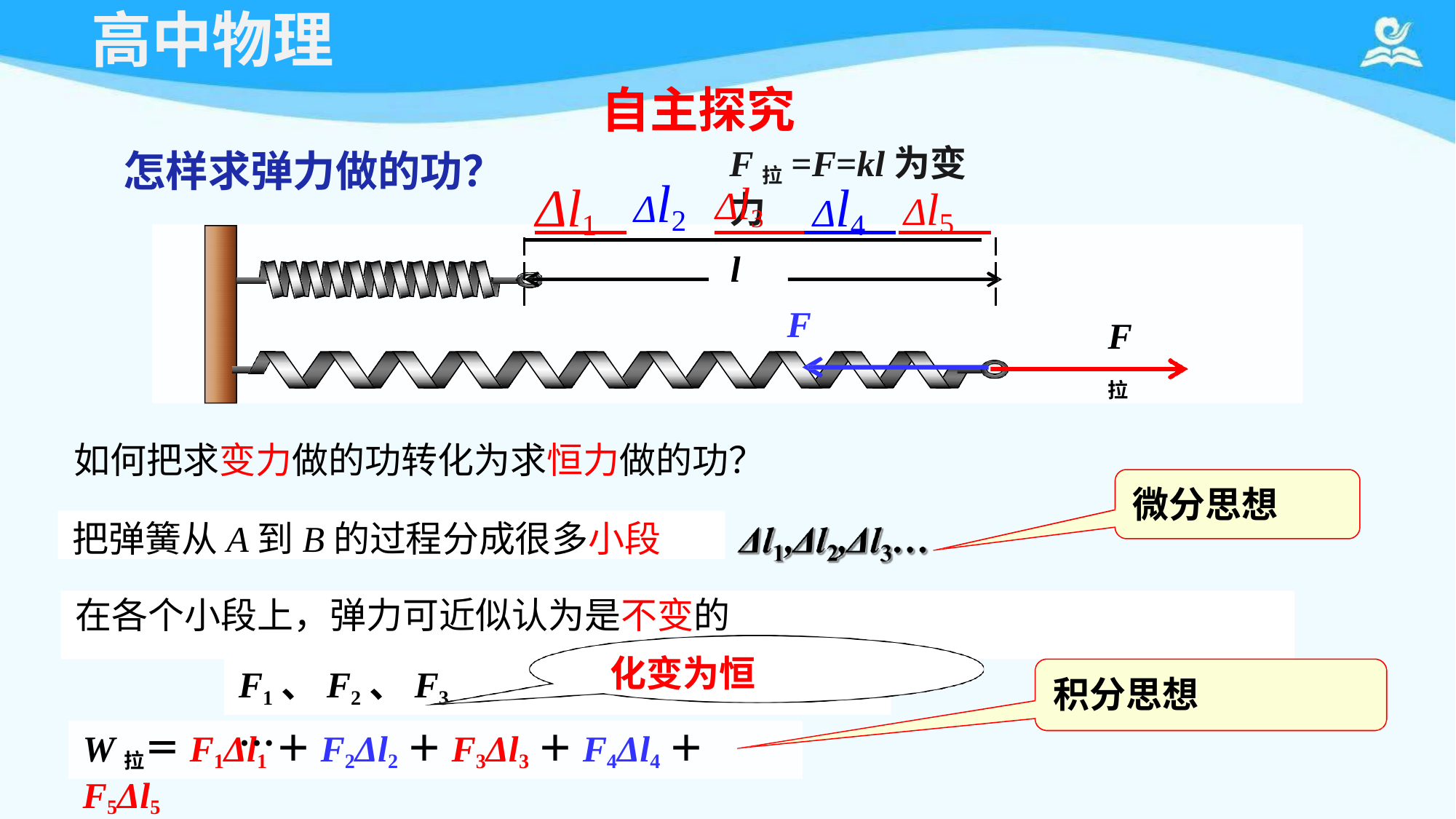

# 高中物理
自主探究
F拉=F=kl为变力
怎样求弹力做的功？
Δl2
Δl1
Δl4
Δl3
Δl5

l

F
F拉

如何把求变力做的功转化为求恒力做的功？

微分思想
把弹簧从A到B的过程分成很多小段

在各个小段上，弹力可近似认为是不变的

化变为恒

F1、F2、F3 …
积分思想

W拉＝F1Δl1＋F2Δl2＋F3Δl3＋F4Δl4＋F5Δl5